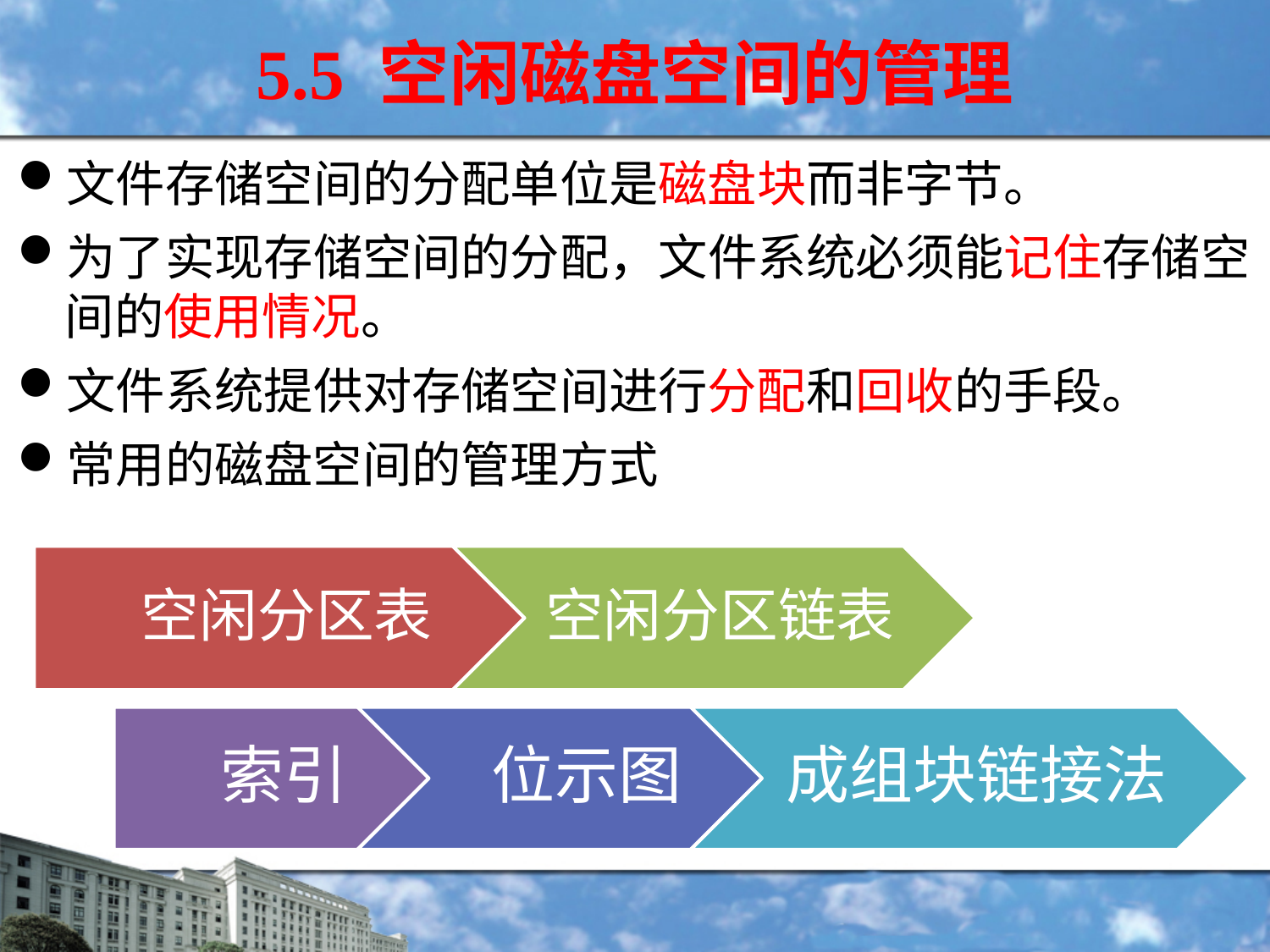

5.5 空闲磁盘空间的管理
文件存储空间的分配单位是磁盘块而非字节。
为了实现存储空间的分配，文件系统必须能记住存储空间的使用情况。
文件系统提供对存储空间进行分配和回收的手段。
常用的磁盘空间的管理方式
空闲分区表
空闲分区链表
索引
位示图
成组块链接法